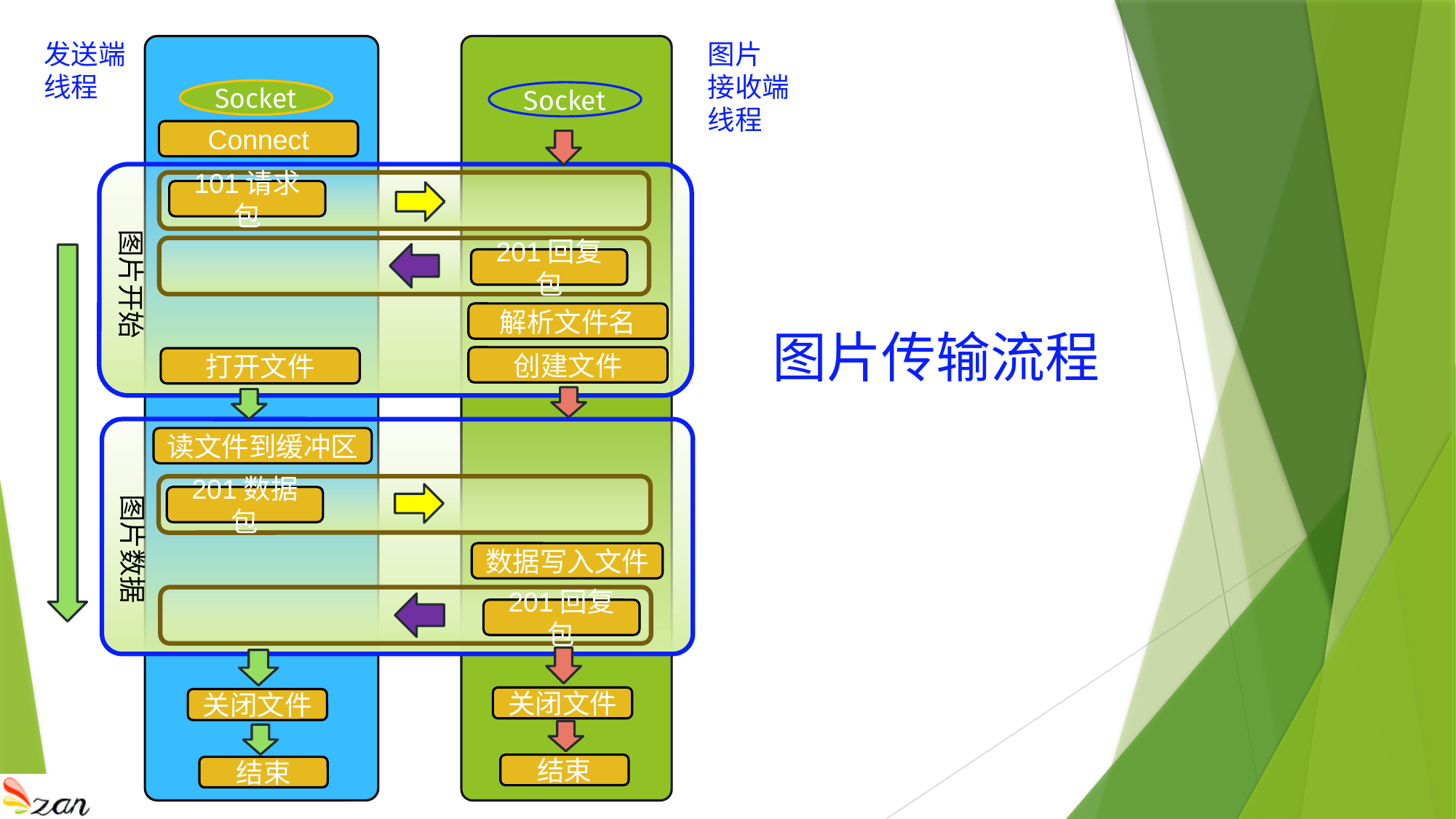

发送端
线程
图片
接收端
线程

Socket
Socket
Connect

101请求包

图片开始

201回复包
解析文件名
图片传输流程
创建文件
打开文件

读文件到缓冲区

图片数据

201数据包
数据写入文件

201回复包

关闭文件
关闭文件

结束
结束